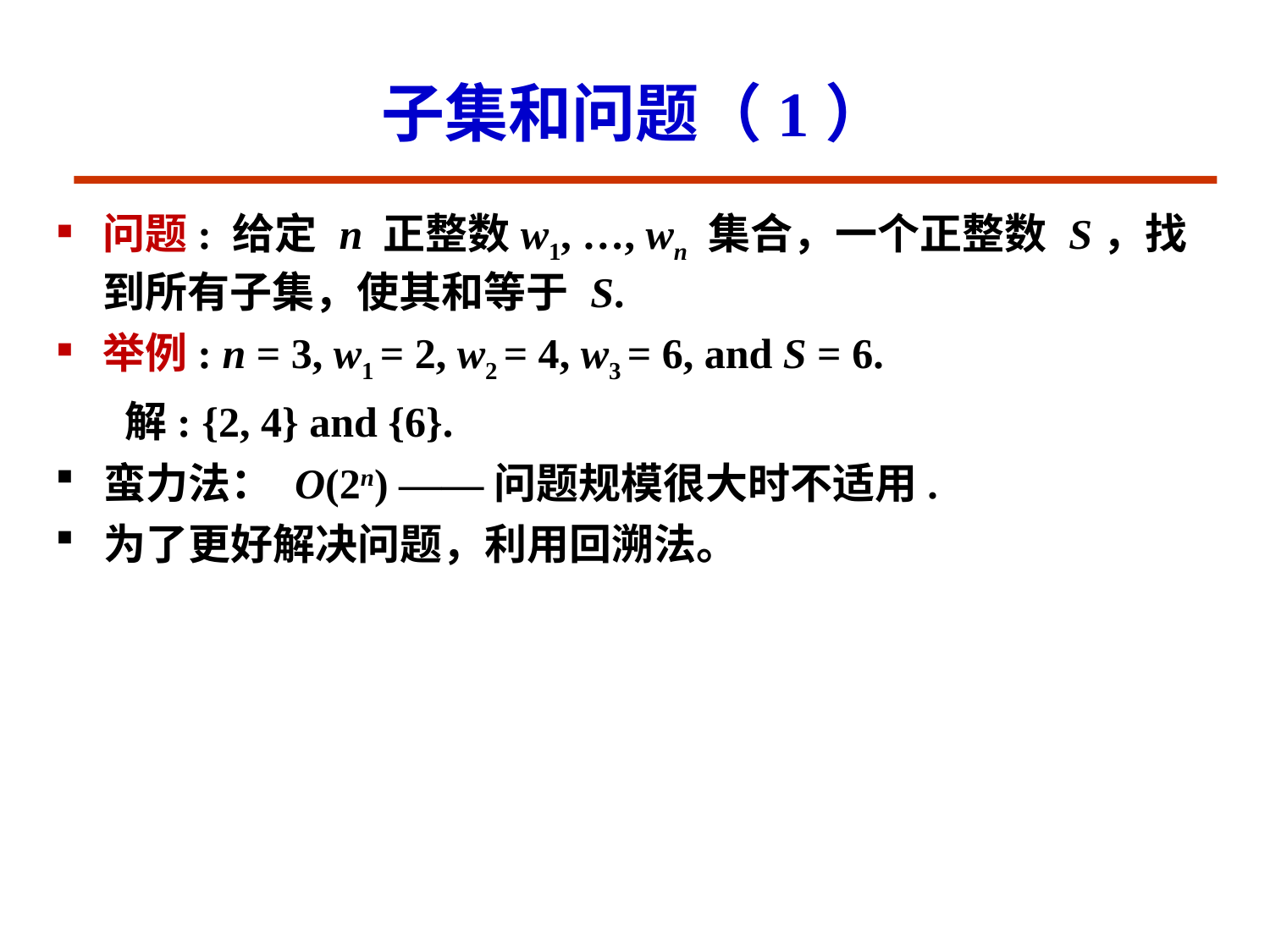

# 子集和问题（1）
问题: 给定 n 正整数w1, …, wn 集合，一个正整数 S，找到所有子集，使其和等于 S.
举例: n = 3, w1 = 2, w2 = 4, w3 = 6, and S = 6.
     解: {2, 4} and {6}.
蛮力法： O(2n) ——问题规模很大时不适用.
为了更好解决问题，利用回溯法。